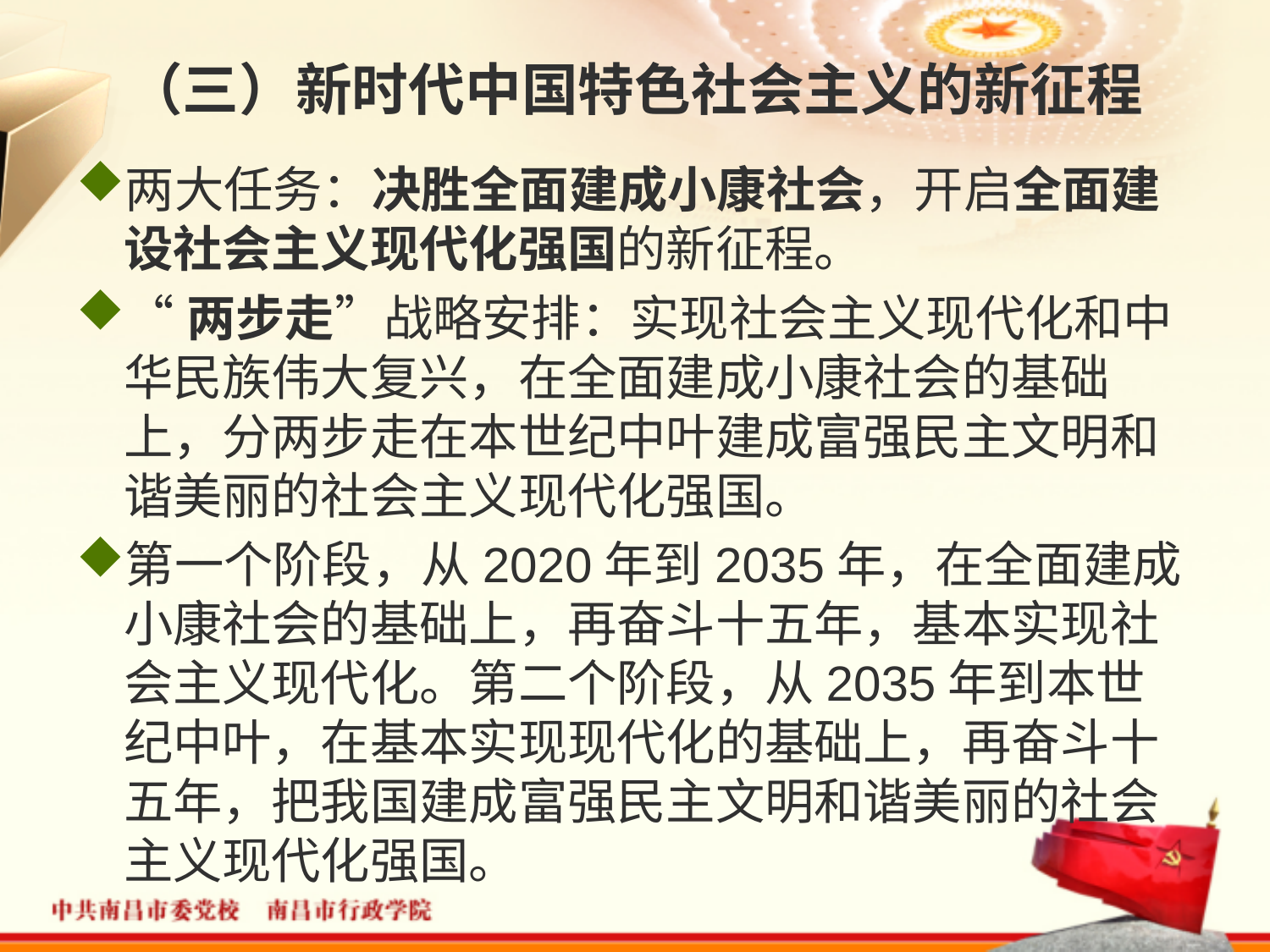

# （三）新时代中国特色社会主义的新征程
两大任务：决胜全面建成小康社会，开启全面建设社会主义现代化强国的新征程。
“两步走”战略安排：实现社会主义现代化和中华民族伟大复兴，在全面建成小康社会的基础上，分两步走在本世纪中叶建成富强民主文明和谐美丽的社会主义现代化强国。
第一个阶段，从2020年到2035年，在全面建成小康社会的基础上，再奋斗十五年，基本实现社会主义现代化。第二个阶段，从2035年到本世纪中叶，在基本实现现代化的基础上，再奋斗十五年，把我国建成富强民主文明和谐美丽的社会主义现代化强国。